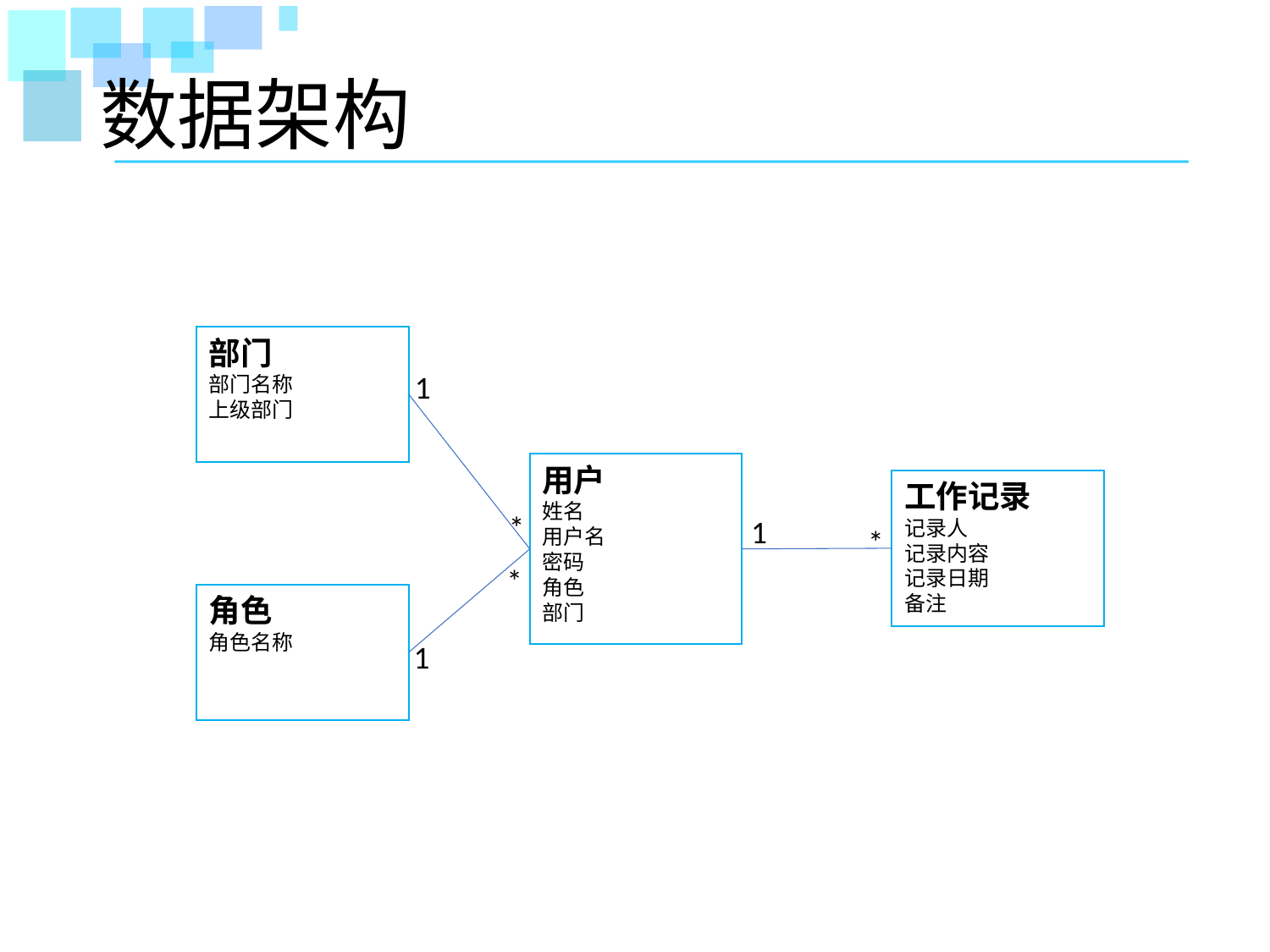

# 数据架构
部门
部门名称
上级部门
1
用户
姓名
用户名
密码
角色
部门
工作记录
记录人
记录内容
记录日期
备注
*
1
*
*
角色
角色名称

1